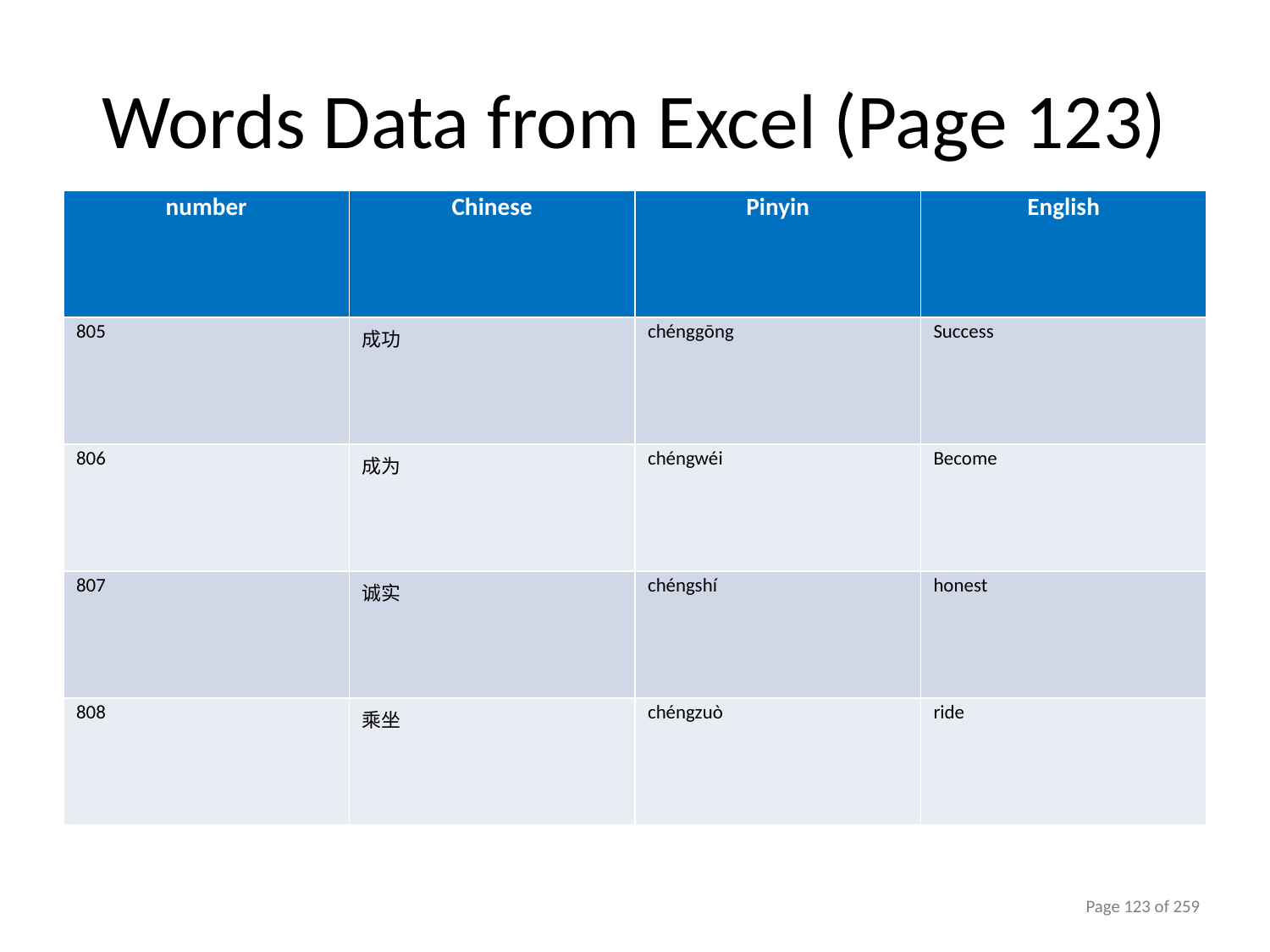

# Words Data from Excel (Page 123)
| number | Chinese | Pinyin | English |
| --- | --- | --- | --- |
| 805 | 成功 | chénggōng | Success |
| 806 | 成为 | chéngwéi | Become |
| 807 | 诚实 | chéngshí | honest |
| 808 | 乘坐 | chéngzuò | ride |

Page 123 of 259